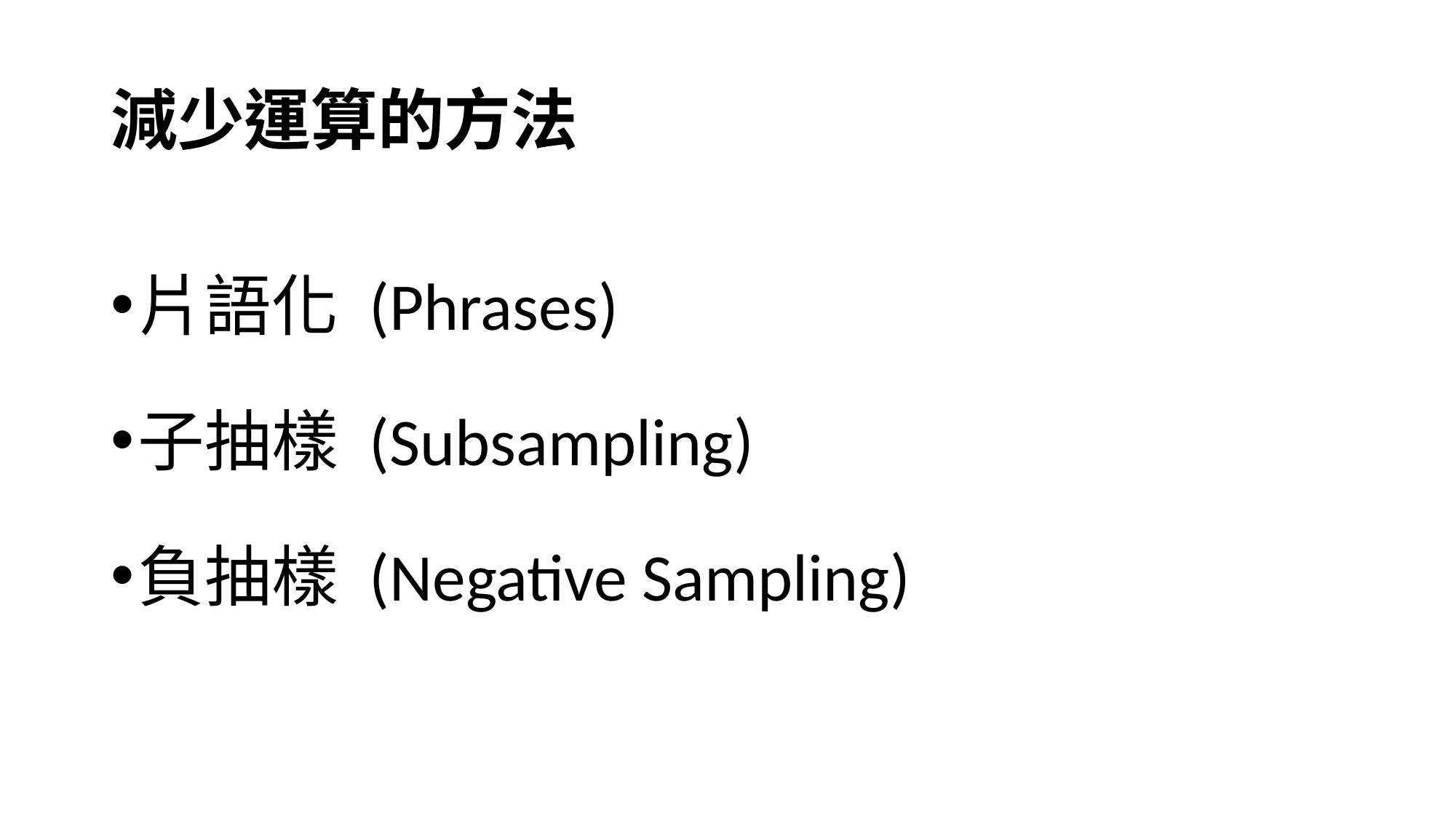

# 減少運算的方法
片語化 (Phrases)
子抽樣 (Subsampling)
負抽樣 (Negative Sampling)